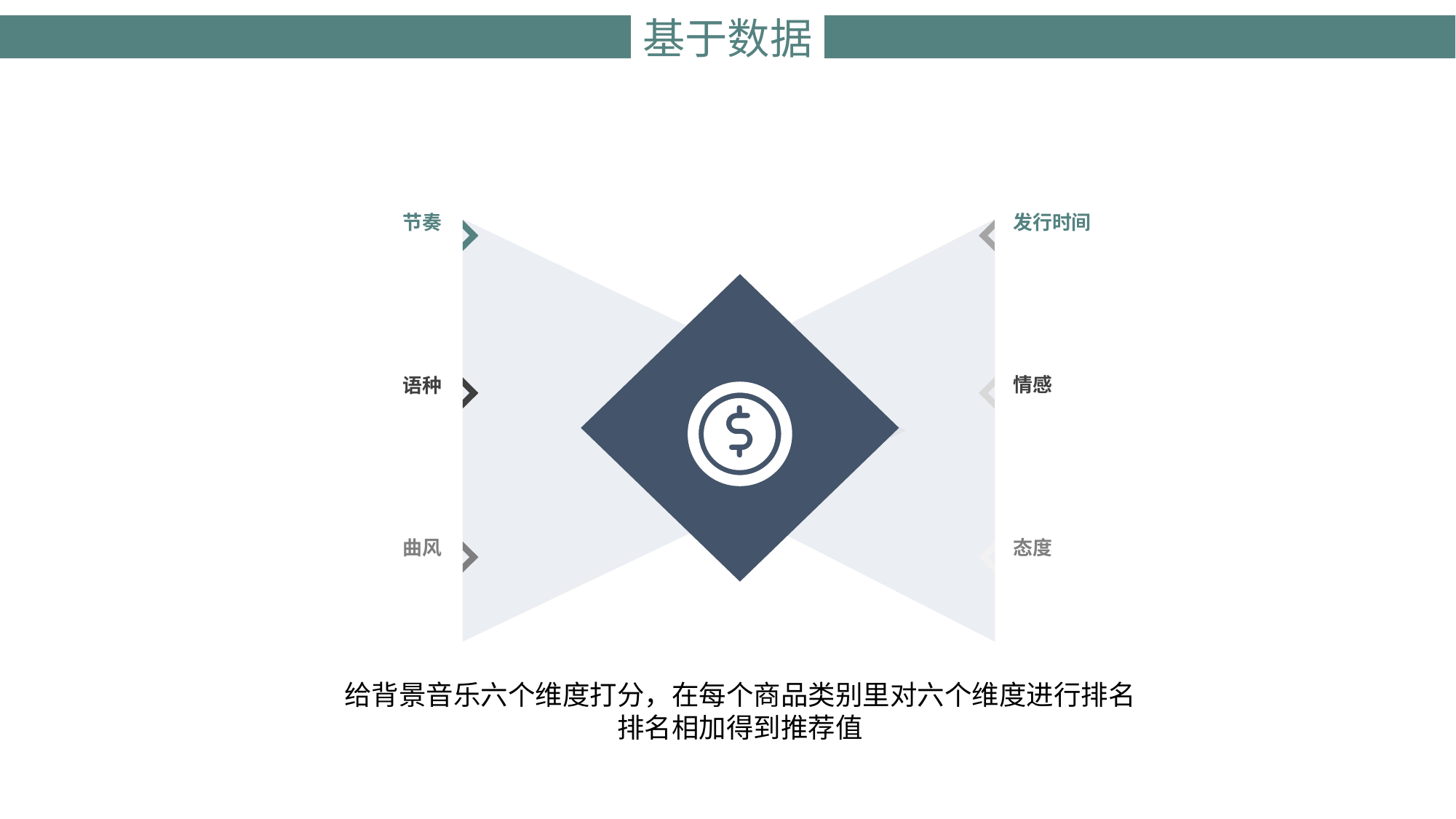

# 基于数据
节奏

发行时间

语种

情感

曲风

态度

给背景音乐六个维度打分，在每个商品类别里对六个维度进行排名
排名相加得到推荐值